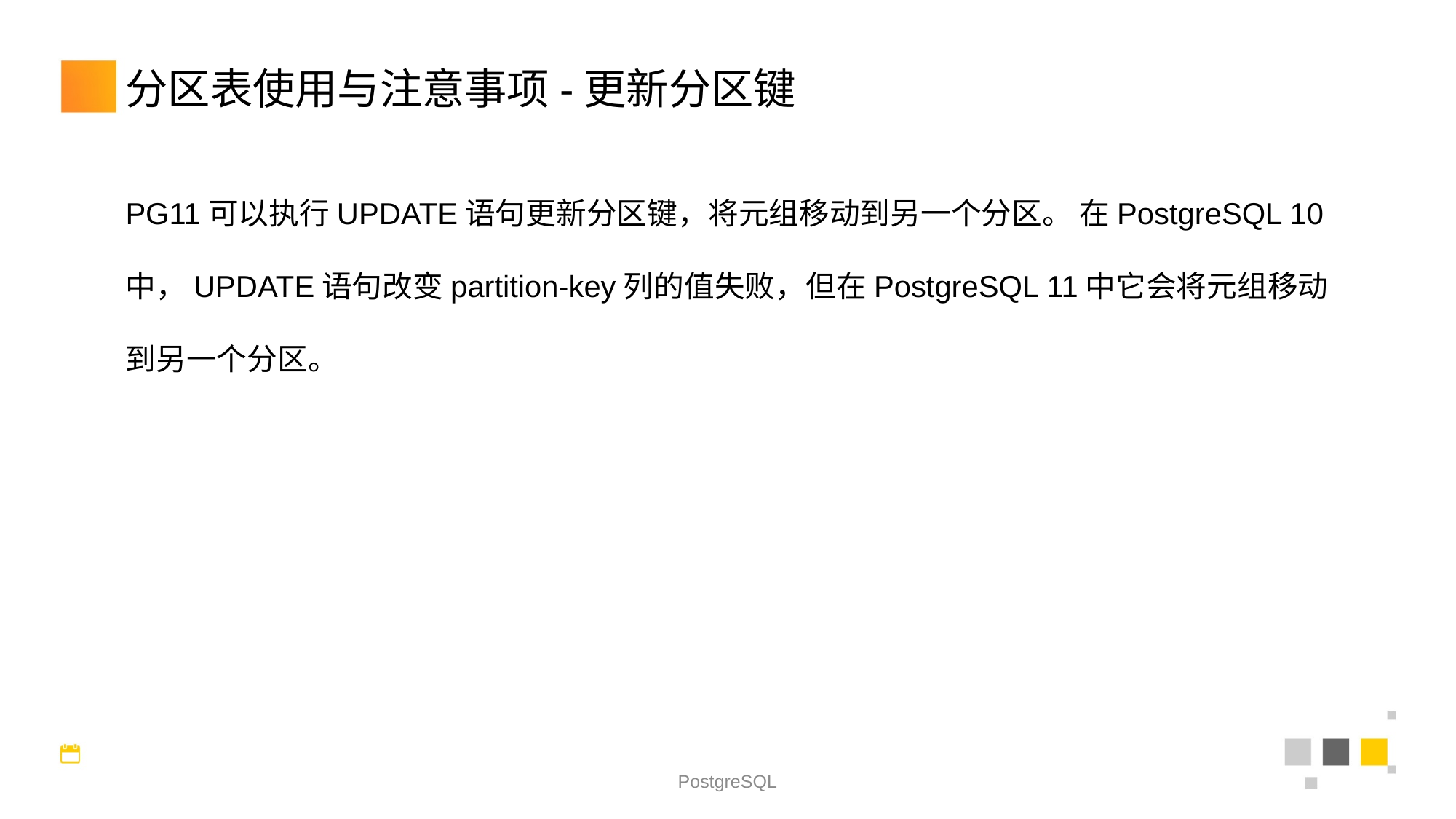

分区表使用与注意事项-更新分区键

PG11可以执行UPDATE语句更新分区键，将元组移动到另一个分区。 在PostgreSQL 10中，UPDATE语句改变partition-key列的值失败，但在PostgreSQL 11中它会将元组移动到另一个分区。

PostgreSQL
17